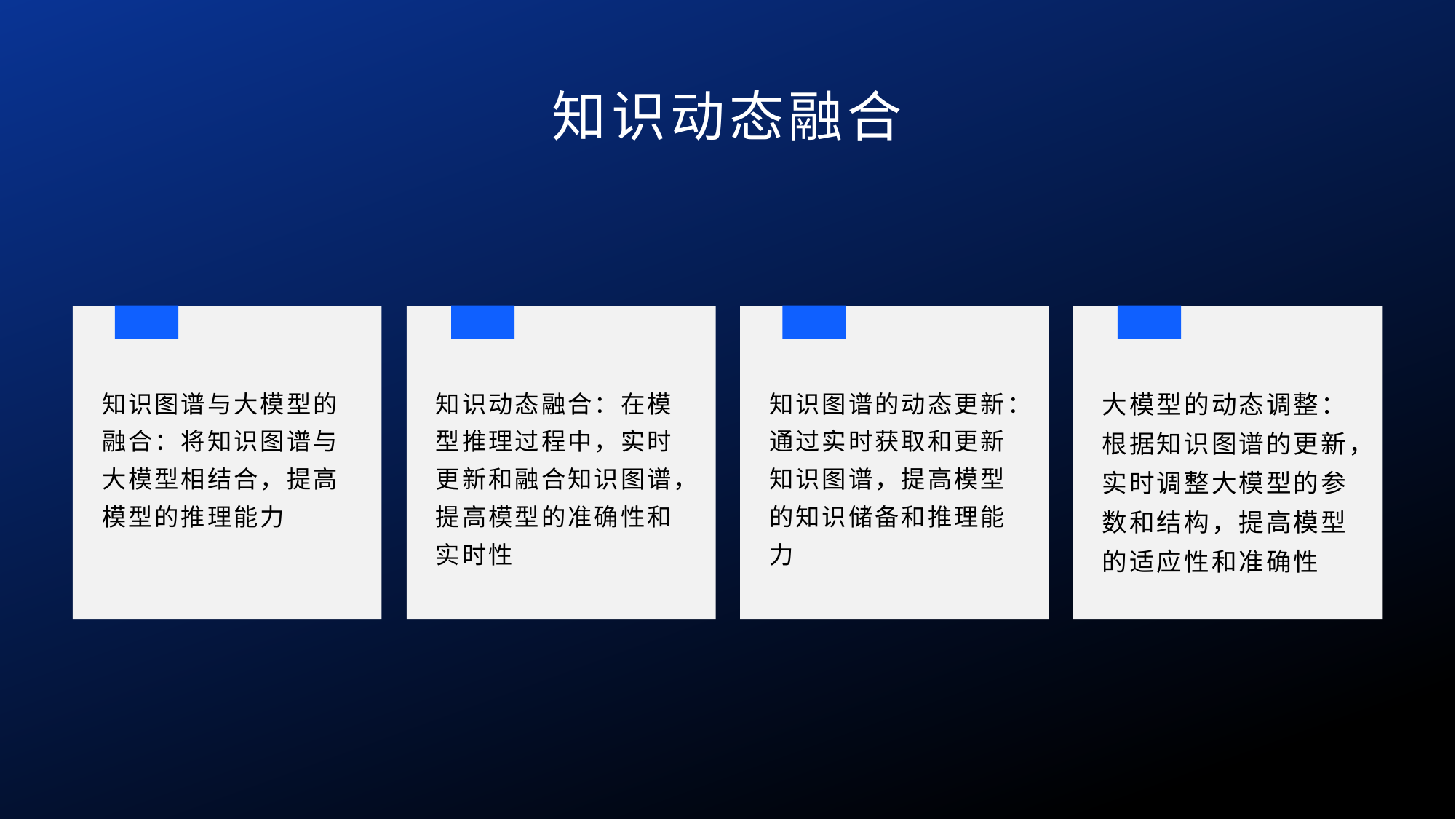

知识动态融合

知识图谱与大模型的融合：将知识图谱与大模型相结合，提高模型的推理能力
知识动态融合：在模型推理过程中，实时更新和融合知识图谱，提高模型的准确性和实时性
知识图谱的动态更新：通过实时获取和更新知识图谱，提高模型的知识储备和推理能力
大模型的动态调整：根据知识图谱的更新，实时调整大模型的参数和结构，提高模型的适应性和准确性